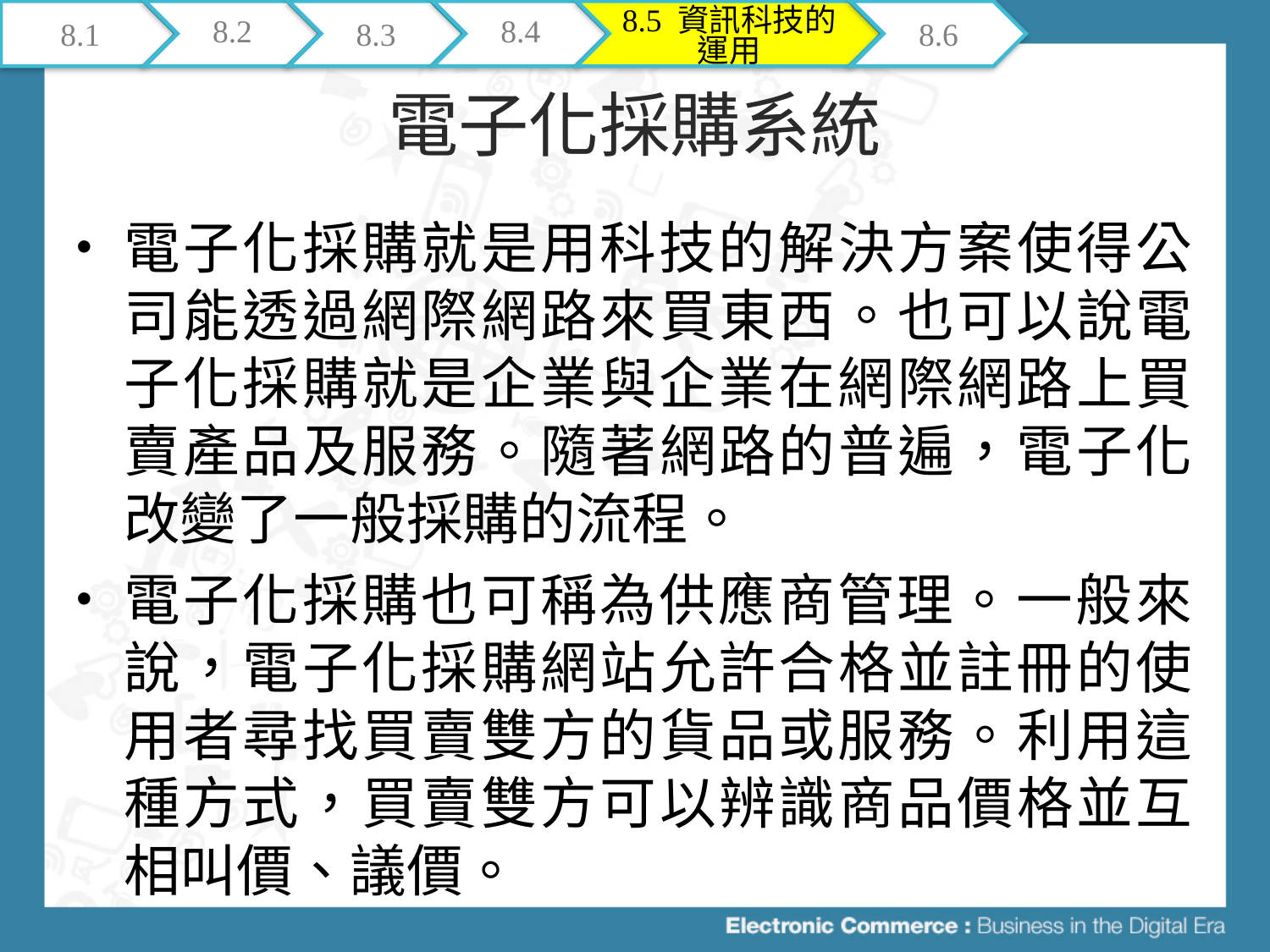

8.1
8.2
8.3
8.4
8.5 資訊科技的運用
8.6
# 電子化採購系統
電子化採購就是用科技的解決方案使得公司能透過網際網路來買東西。也可以說電子化採購就是企業與企業在網際網路上買賣產品及服務。隨著網路的普遍，電子化改變了一般採購的流程。
電子化採購也可稱為供應商管理。一般來說，電子化採購網站允許合格並註冊的使用者尋找買賣雙方的貨品或服務。利用這種方式，買賣雙方可以辨識商品價格並互相叫價、議價。